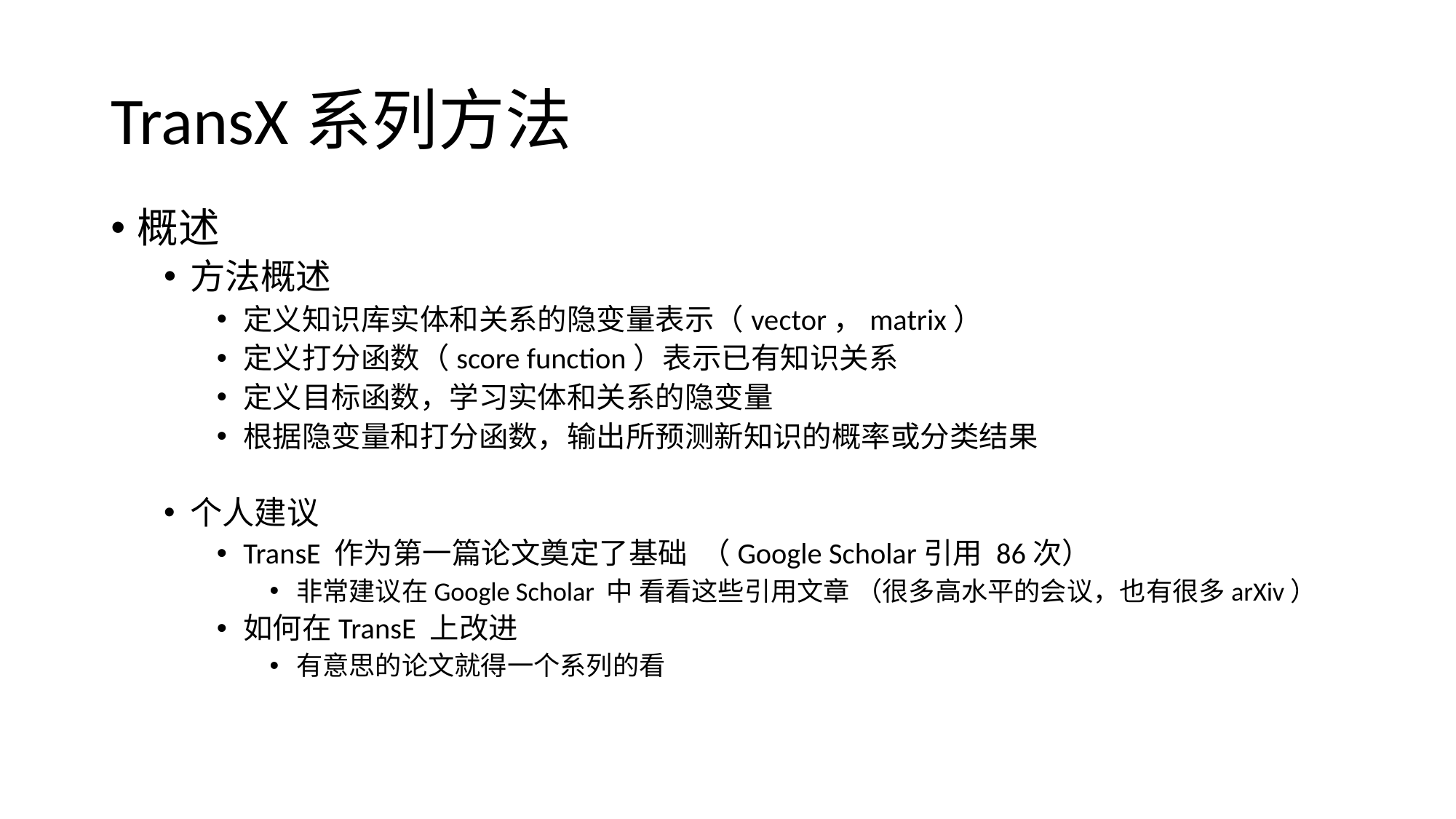

# TransX系列方法
概述
方法概述
定义知识库实体和关系的隐变量表示（vector，matrix）
定义打分函数（score function）表示已有知识关系
定义目标函数，学习实体和关系的隐变量
根据隐变量和打分函数，输出所预测新知识的概率或分类结果

个人建议
TransE 作为第一篇论文奠定了基础  （Google Scholar引用 86次）
非常建议在Google Scholar 中 看看这些引用文章 （很多高水平的会议，也有很多arXiv）
如何在TransE 上改进
有意思的论文就得一个系列的看